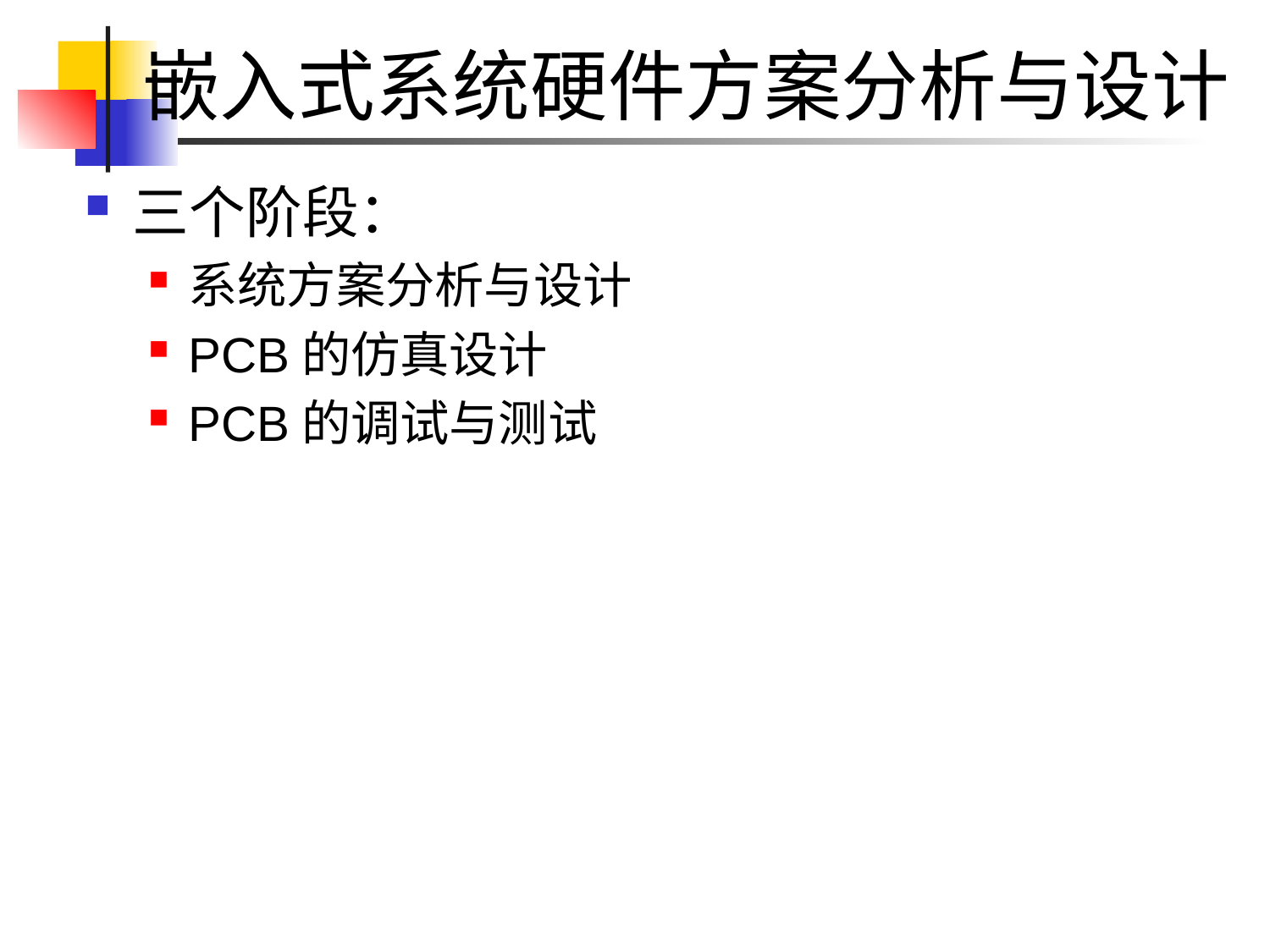

# 嵌入式系统硬件方案分析与设计
三个阶段：
系统方案分析与设计
PCB的仿真设计
PCB的调试与测试